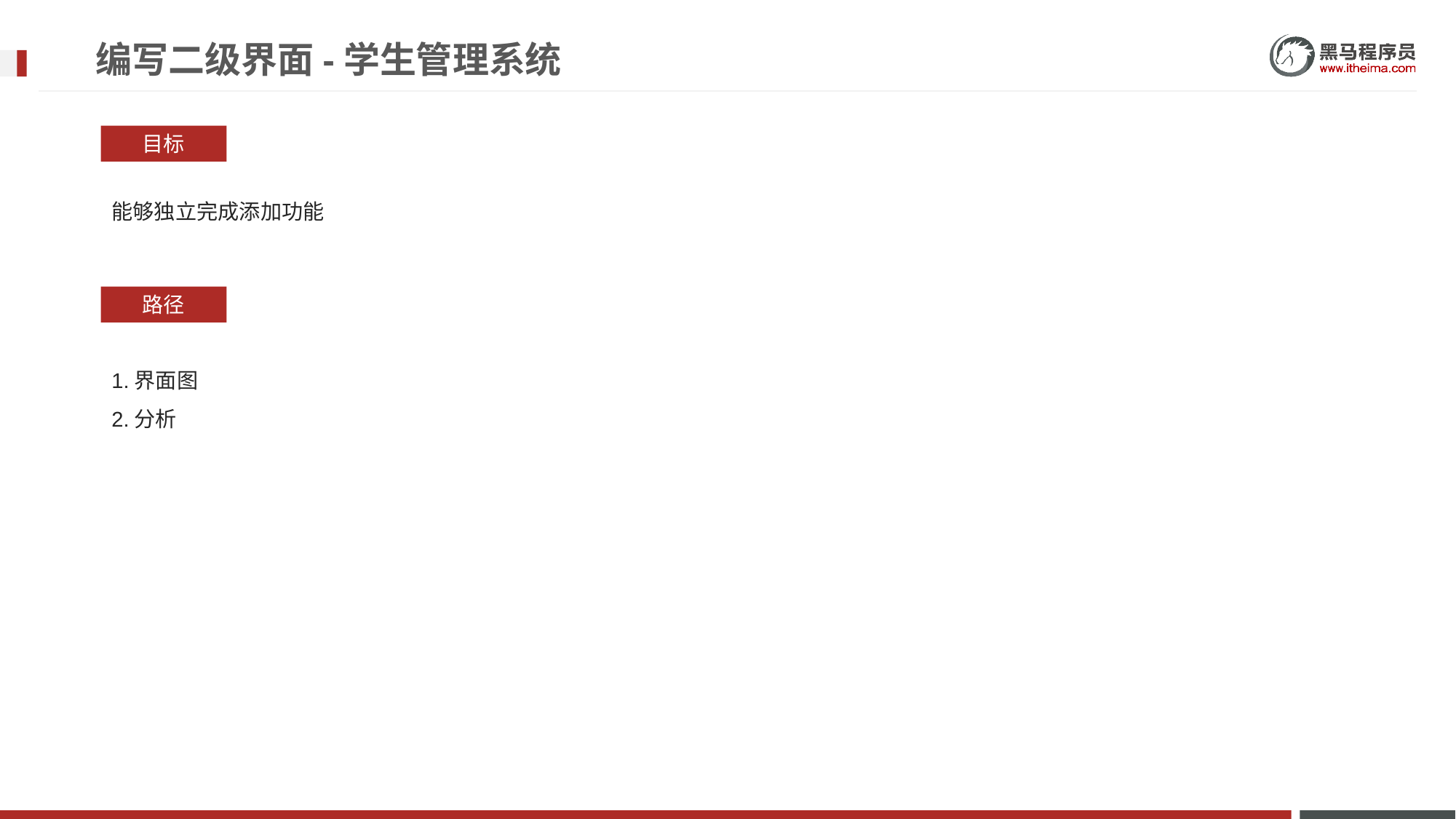

# 编写二级界面-学生管理系统
目标
能够独立完成添加功能
路径
1.界面图
2.分析